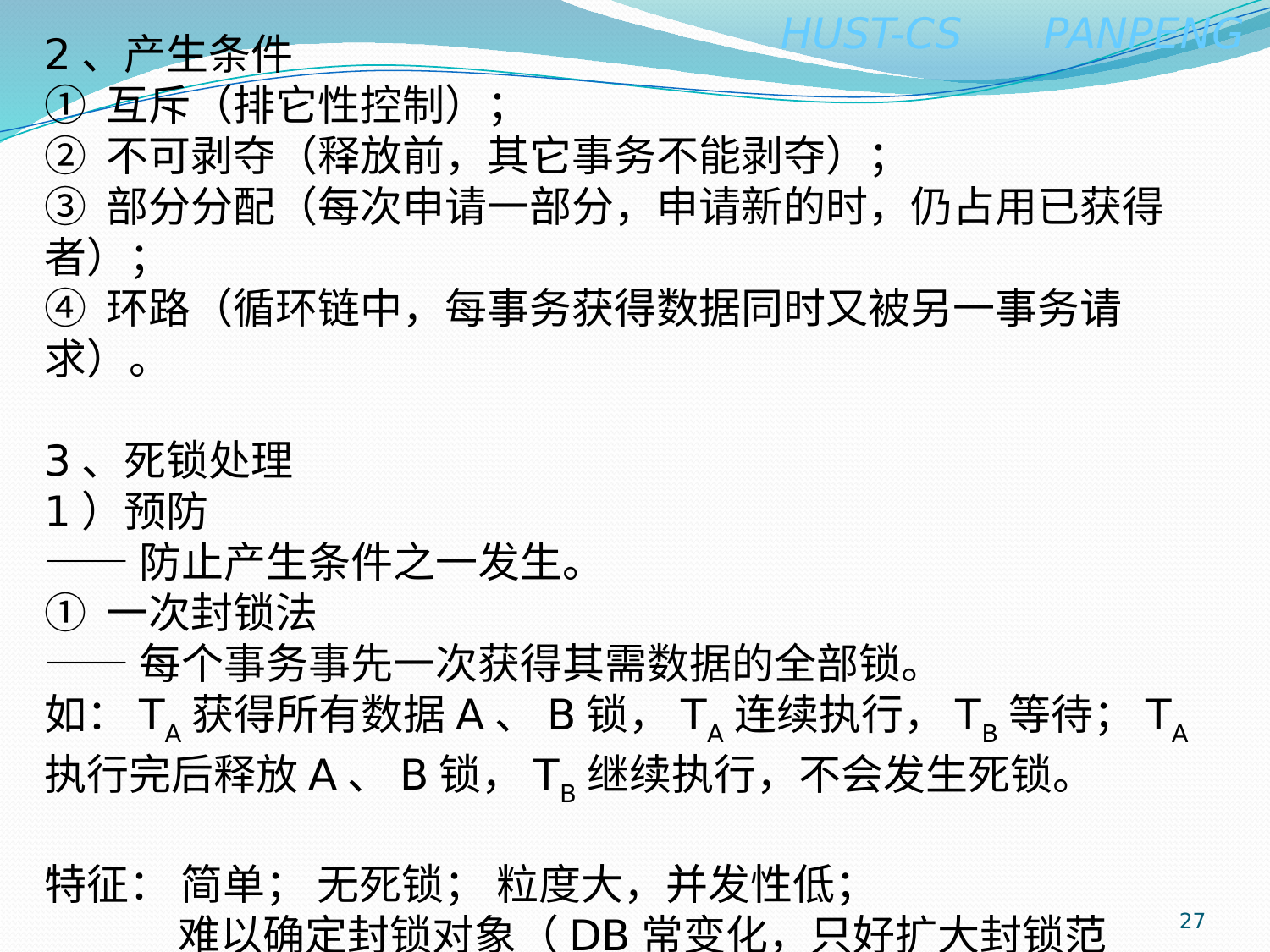

2、产生条件
① 互斥（排它性控制）；
② 不可剥夺（释放前，其它事务不能剥夺）；
③ 部分分配（每次申请一部分，申请新的时，仍占用已获得者）；
④ 环路（循环链中，每事务获得数据同时又被另一事务请求）。

3、死锁处理
1）预防
——防止产生条件之一发生。
① 一次封锁法
——每个事务事先一次获得其需数据的全部锁。
如：TA获得所有数据A、B锁，TA连续执行，TB等待；TA执行完后释放A、B锁，TB继续执行，不会发生死锁。

特征： 简单； 无死锁； 粒度大，并发性低；
             难以确定封锁对象（DB常变化，只好扩大封锁范围）。
27